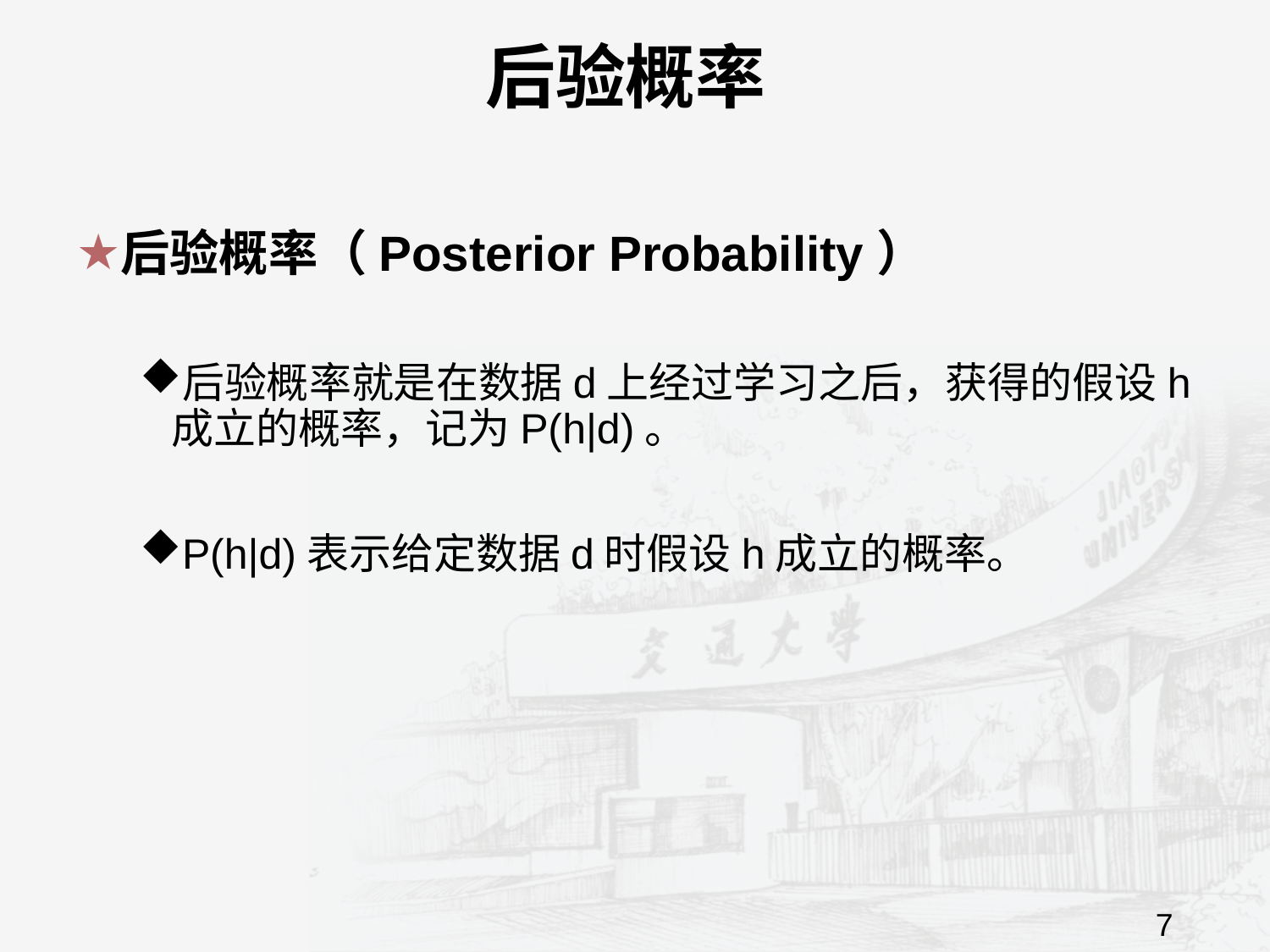

# 后验概率
后验概率（Posterior Probability）

后验概率就是在数据d上经过学习之后，获得的假设h成立的概率，记为P(h|d)。

P(h|d)表示给定数据d时假设h成立的概率。
7